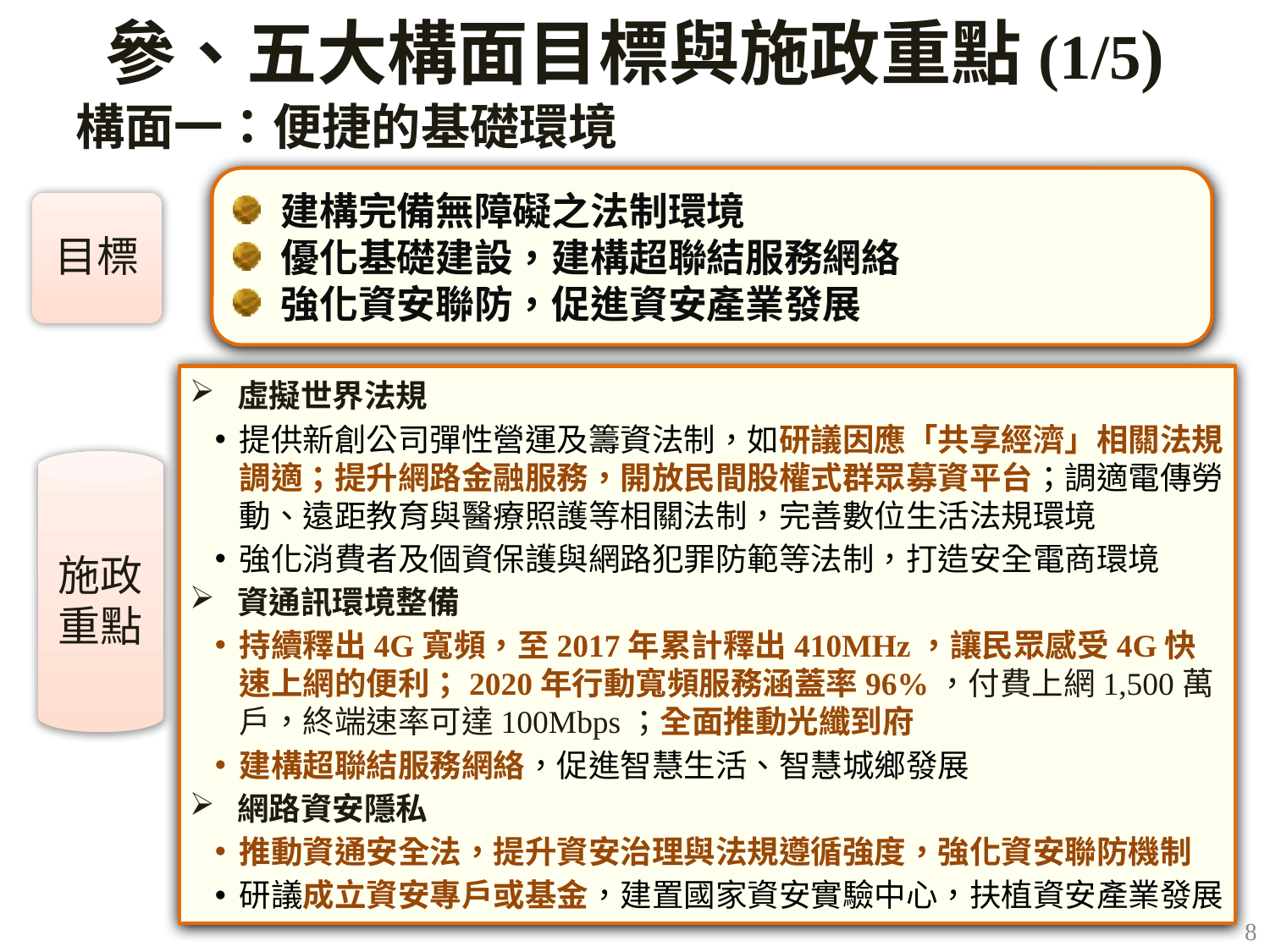

參、五大構面目標與施政重點(1/5)
構面一：便捷的基礎環境
建構完備無障礙之法制環境
優化基礎建設，建構超聯結服務網絡
強化資安聯防，促進資安產業發展
目標
虛擬世界法規
提供新創公司彈性營運及籌資法制，如研議因應「共享經濟」相關法規調適；提升網路金融服務，開放民間股權式群眾募資平台；調適電傳勞動、遠距教育與醫療照護等相關法制，完善數位生活法規環境
強化消費者及個資保護與網路犯罪防範等法制，打造安全電商環境
資通訊環境整備
持續釋出4G寬頻，至2017年累計釋出410MHz，讓民眾感受4G快速上網的便利；2020年行動寬頻服務涵蓋率96%，付費上網1,500萬戶，終端速率可達100Mbps；全面推動光纖到府
建構超聯結服務網絡，促進智慧生活、智慧城鄉發展
網路資安隱私
推動資通安全法，提升資安治理與法規遵循強度，強化資安聯防機制
研議成立資安專戶或基金，建置國家資安實驗中心，扶植資安產業發展
施政重點
8